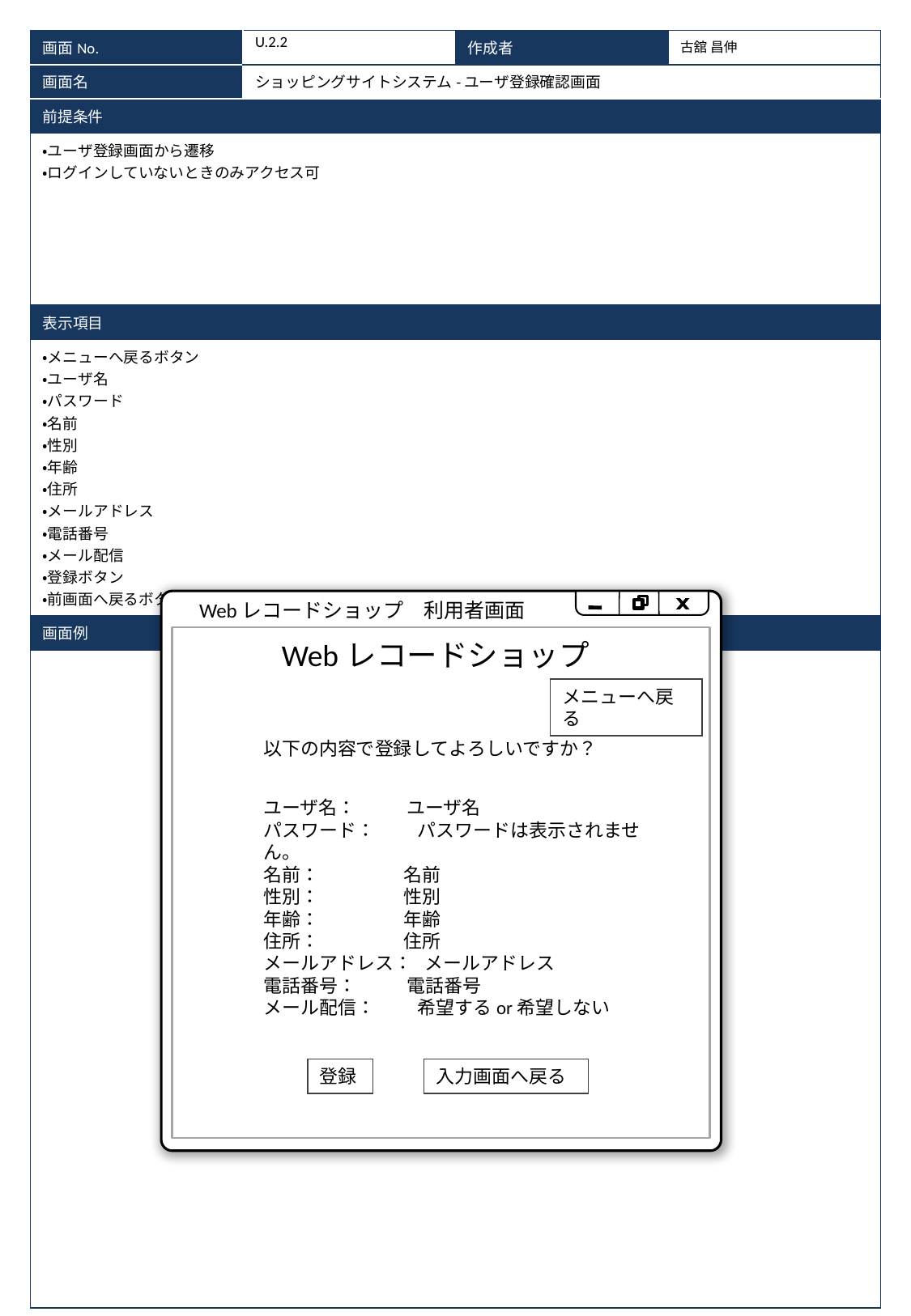

| 画面No. | U.2.2 | 作成者 | 古舘 昌伸 |
| --- | --- | --- | --- |
| 画面名 | ショッピングサイトシステム-ユーザ登録確認画面 |  |  |
| 前提条件 |  |  |  |
| ・ユーザ登録画面から遷移 ・ログインしていないときのみアクセス可 |  |  |  |
| 表示項目 |  |  |  |
| ・メニューへ戻るボタン ・ユーザ名 ・パスワード ・名前 ・性別 ・年齢 ・住所 ・メールアドレス ・電話番号 ・メール配信 ・登録ボタン ・前画面へ戻るボタン |  |  |  |
| 画面例 |  |  |  |
|  |  |  |  |

Webレコードショップ　利用者画面

Webレコードショップ
メニューへ戻る
以下の内容で登録してよろしいですか？
ユーザ名：            ユーザ名
パスワード：          パスワードは表示されません。
名前：                    名前
性別：                    性別
年齢：                    年齢
住所：                    住所
メールアドレス：   メールアドレス
電話番号：            電話番号
メール配信：          希望するor希望しない
登録
入力画面へ戻る